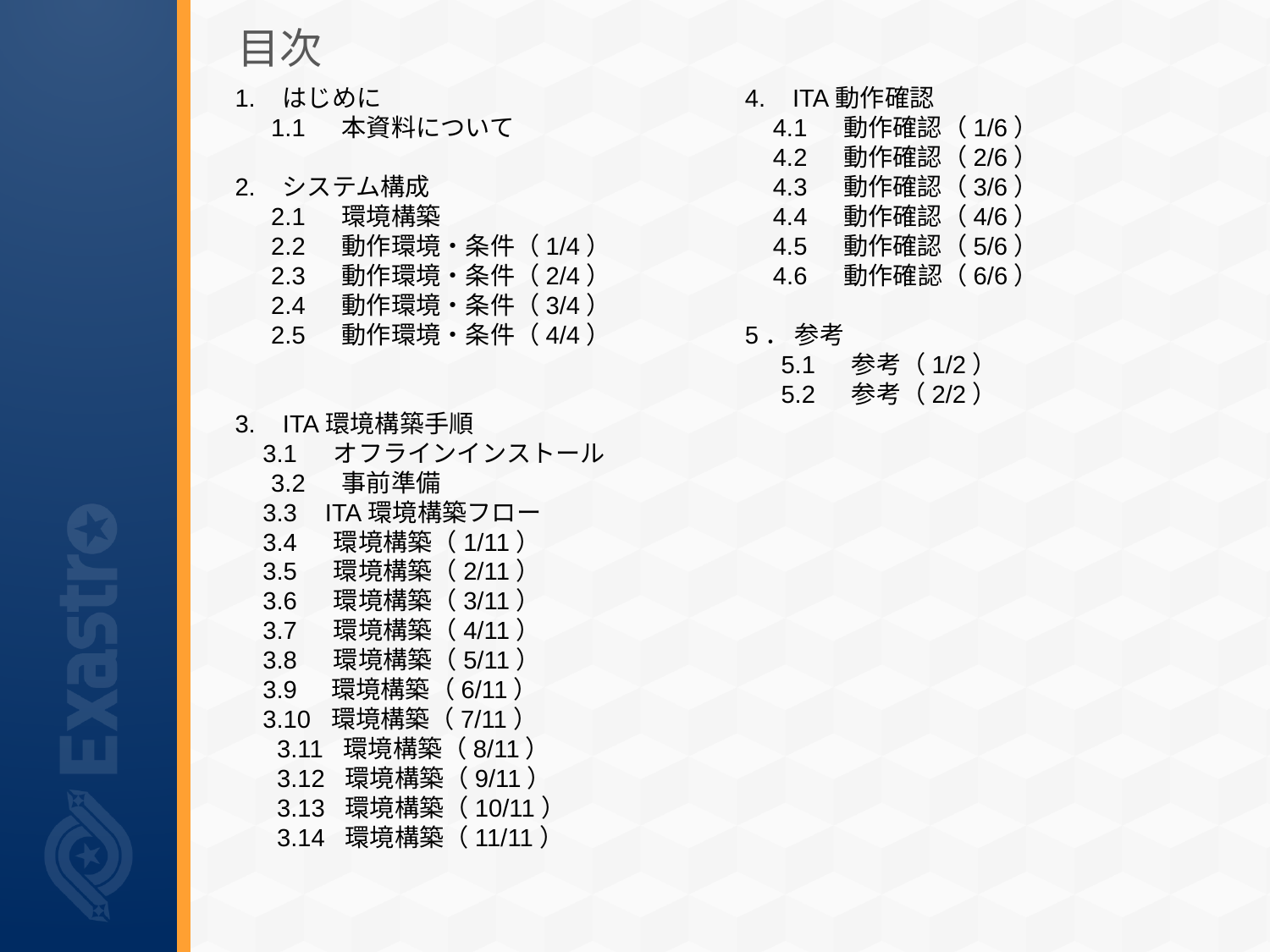

# 目次
はじめに
　 1.1　 本資料について

システム構成
　 2.1　 環境構築
　 2.2　 動作環境・条件（1/4）
　 2.3　 動作環境・条件（2/4）
　 2.4　 動作環境・条件（3/4）
　 2.5　 動作環境・条件（4/4）

ITA環境構築手順
    3.1　 オフラインインストール
　 3.2　 事前準備
    3.3    ITA環境構築フロー
    3.4　 環境構築（1/11）
    3.5　 環境構築（2/11）
    3.6　 環境構築（3/11）
    3.7　 環境構築（4/11）
    3.8　 環境構築（5/11）
    3.9    環境構築（6/11）
    3.10  環境構築（7/11）
 　3.11  環境構築（8/11）
 　3.12  環境構築（9/11）
 　3.13  環境構築（10/11）
 　3.14  環境構築（11/11）

ITA動作確認
    4.1　 動作確認（1/6）
    4.2　 動作確認（2/6）
    4.3　 動作確認（3/6）
    4.4　 動作確認（4/6）
    4.5　 動作確認（5/6）
    4.6　 動作確認（6/6）

5． 参考
　 5.1　 参考（1/2）
　 5.2　 参考（2/2）